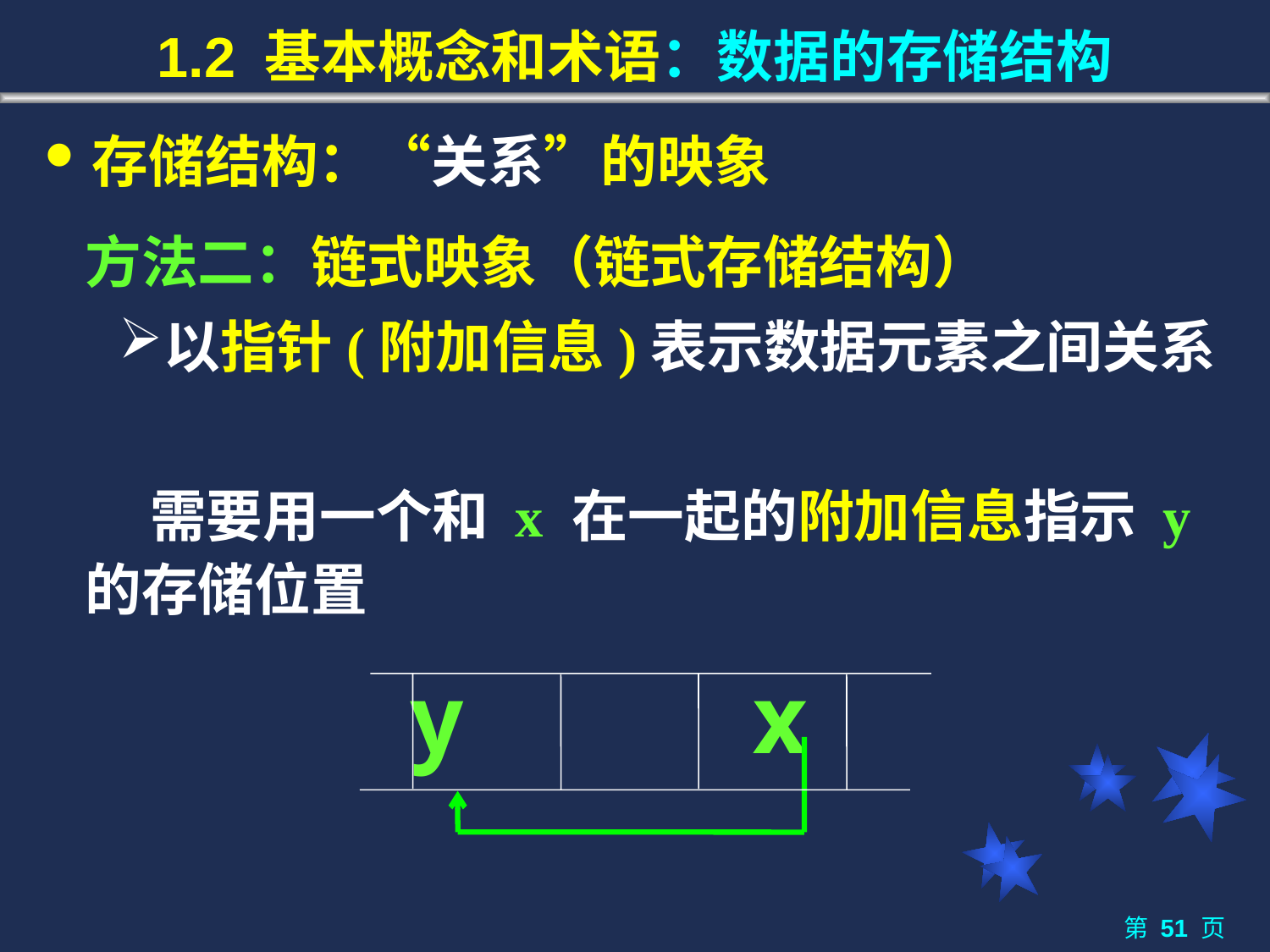

# 1.2 基本概念和术语：数据的存储结构
存储结构：“关系”的映象
方法二：链式映象（链式存储结构）
以指针(附加信息)表示数据元素之间关系

    需要用一个和 x 在一起的附加信息指示 y 的存储位置
y     x

第 51 页